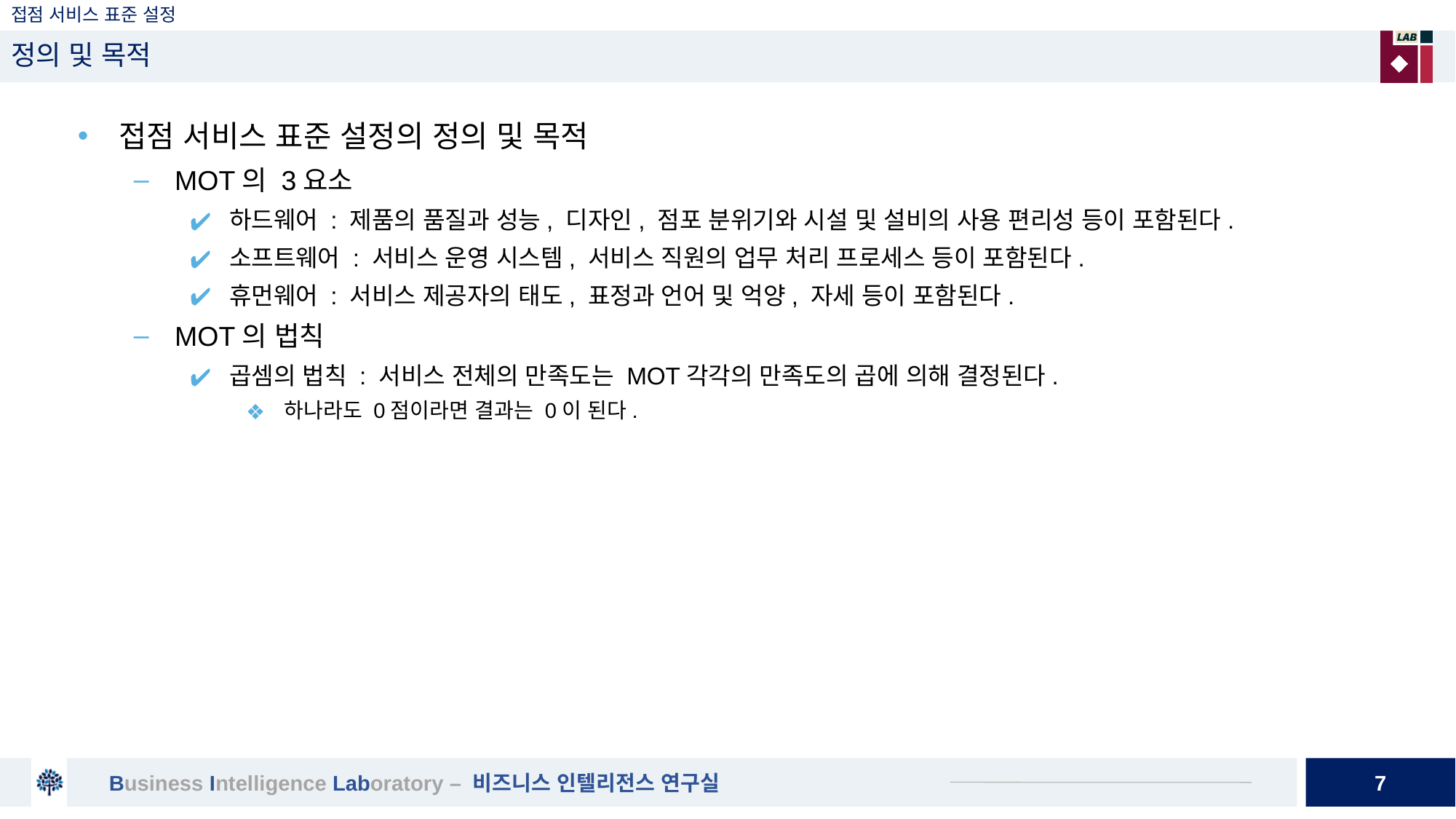

# 접점 서비스 표준 설정
정의 및 목적
접점 서비스 표준 설정의 정의 및 목적
MOT의 3요소
하드웨어 : 제품의 품질과 성능, 디자인, 점포 분위기와 시설 및 설비의 사용 편리성 등이 포함된다.
소프트웨어 : 서비스 운영 시스템, 서비스 직원의 업무 처리 프로세스 등이 포함된다.
휴먼웨어 : 서비스 제공자의 태도, 표정과 언어 및 억양, 자세 등이 포함된다.
MOT의 법칙
곱셈의 법칙 : 서비스 전체의 만족도는 MOT각각의 만족도의 곱에 의해 결정된다.
하나라도 0점이라면 결과는 0이 된다.

7